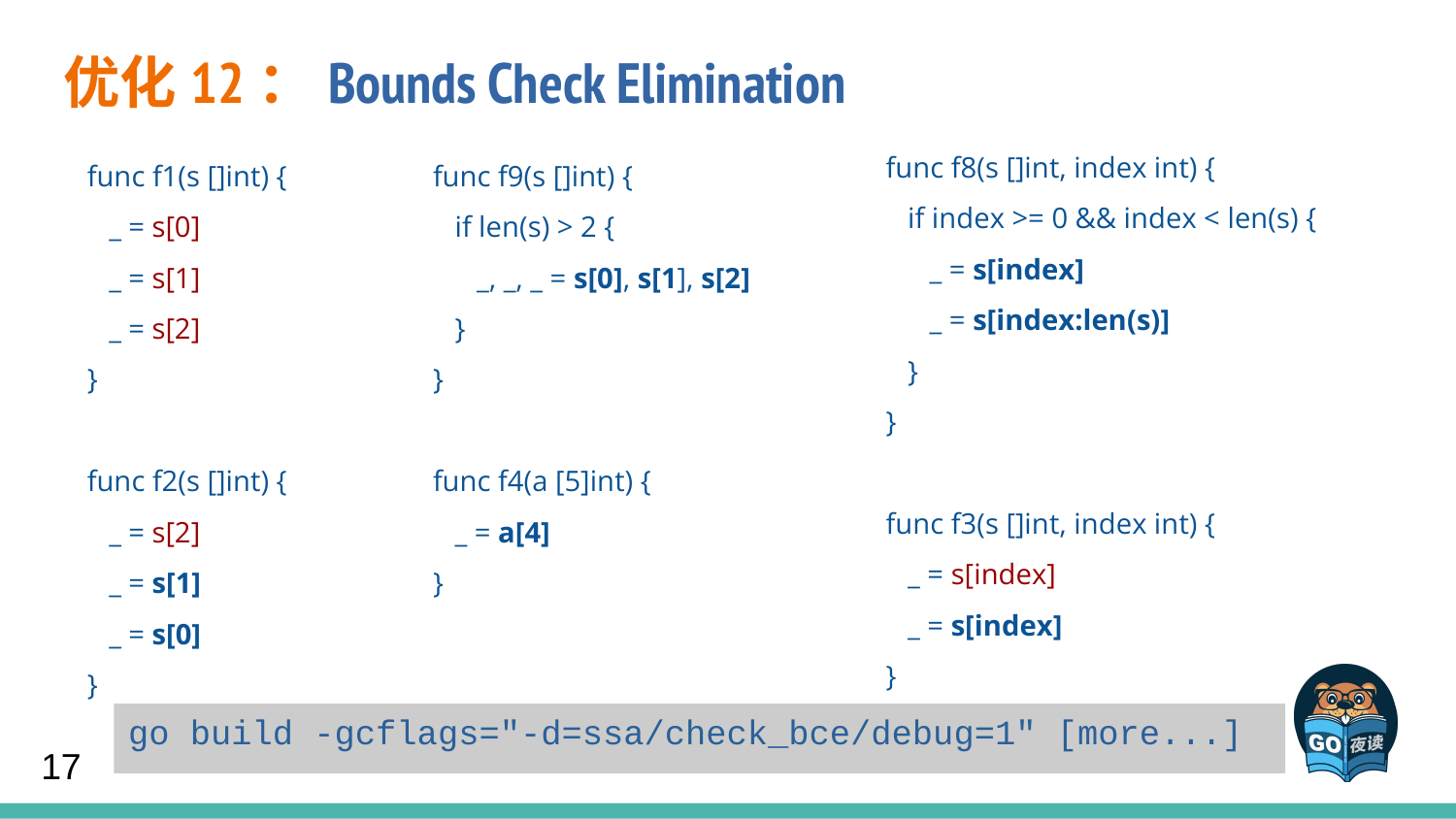

优化12：Bounds Check Elimination
func f8(s []int, index int) {
   if index >= 0 && index < len(s) {
      _ = s[index]
      _ = s[index:len(s)]
   }
}

func f3(s []int, index int) {
   _ = s[index]
   _ = s[index]
}

func f1(s []int) {
   _ = s[0]
   _ = s[1]
   _ = s[2]
}

func f2(s []int) {
   _ = s[2]
   _ = s[1]
   _ = s[0]
}

func f9(s []int) {
   if len(s) > 2 {
      _, _, _ = s[0], s[1], s[2]
   }
}

func f4(a [5]int) {
   _ = a[4]
}
go build -gcflags="-d=ssa/check_bce/debug=1" [more...]

17